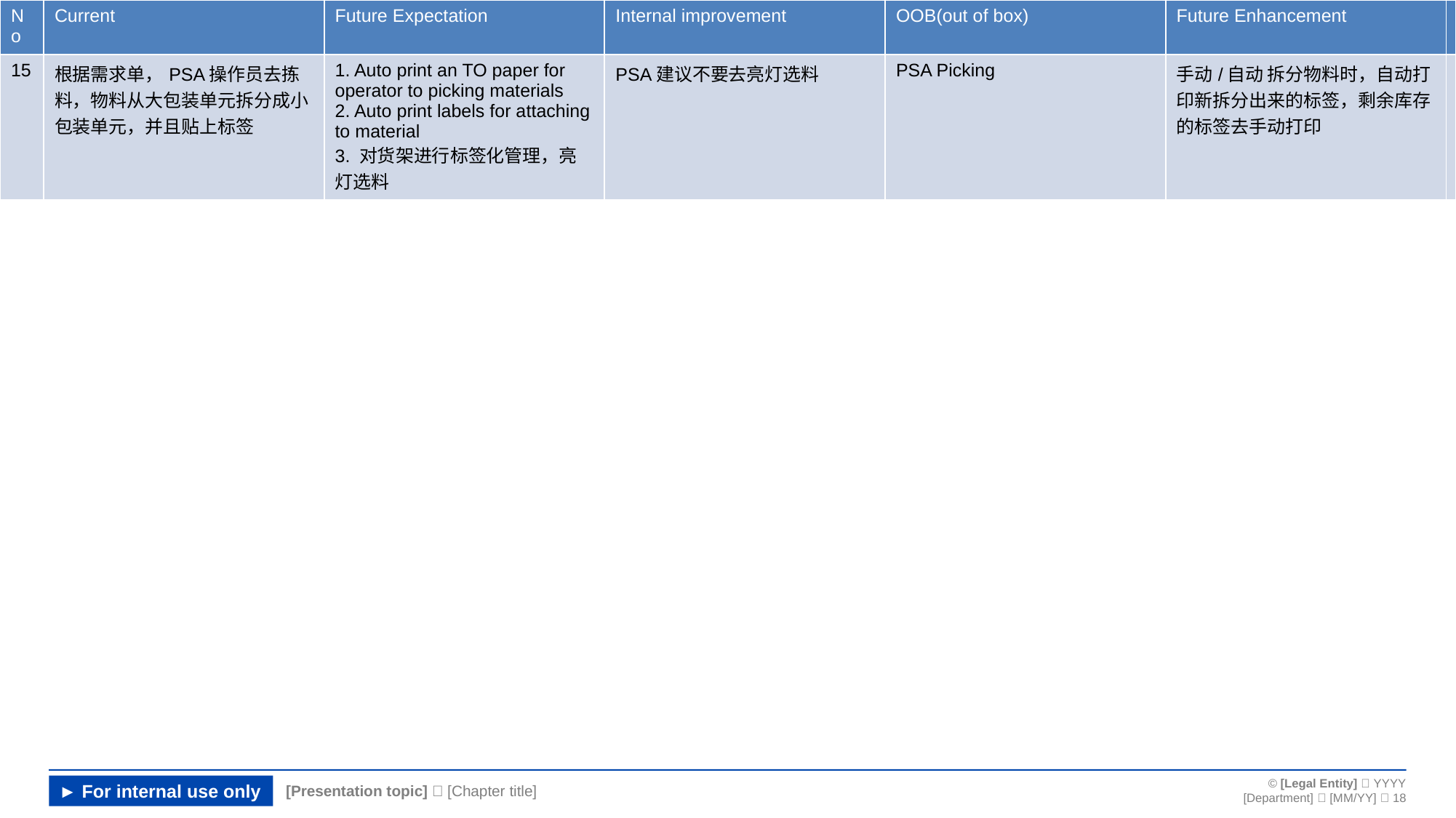

| No | Current | Future Expectation | Internal improvement | OOB(out of box) | Future Enhancement |  |
| --- | --- | --- | --- | --- | --- | --- |
| 15 | 根据需求单，PSA操作员去拣料，物料从大包装单元拆分成小包装单元，并且贴上标签 | 1. Auto print an TO paper for operator to picking materials 2. Auto print labels for attaching to material 3. 对货架进行标签化管理，亮灯选料 | PSA建议不要去亮灯选料 | PSA Picking | 手动/自动 拆分物料时，自动打印新拆分出来的标签，剩余库存的标签去手动打印 |  |
#